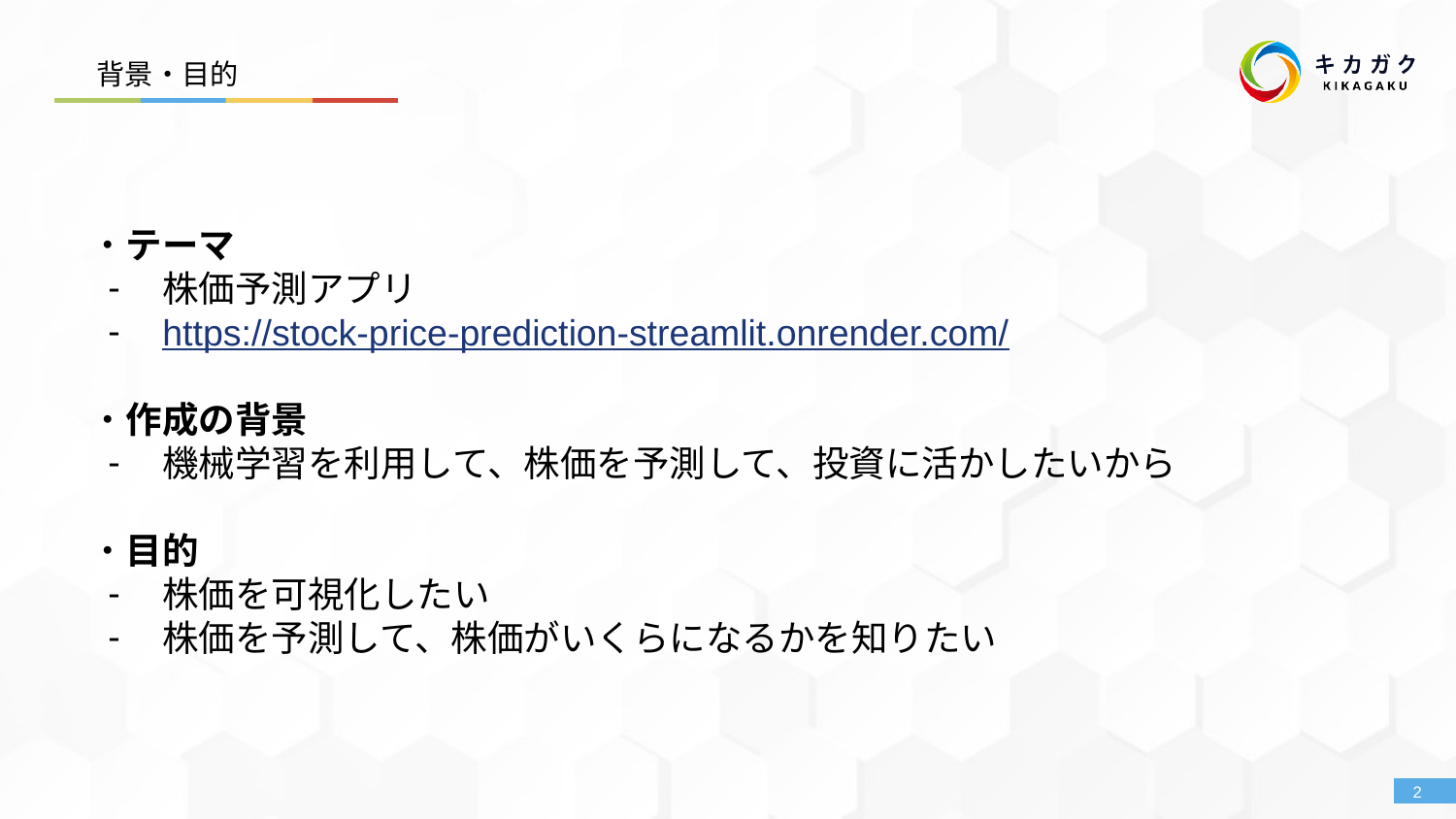

背景・目的

・テーマ
株価予測アプリ
https://stock-price-prediction-streamlit.onrender.com/

・作成の背景
機械学習を利用して、株価を予測して、投資に活かしたいから

・目的
株価を可視化したい
株価を予測して、株価がいくらになるかを知りたい